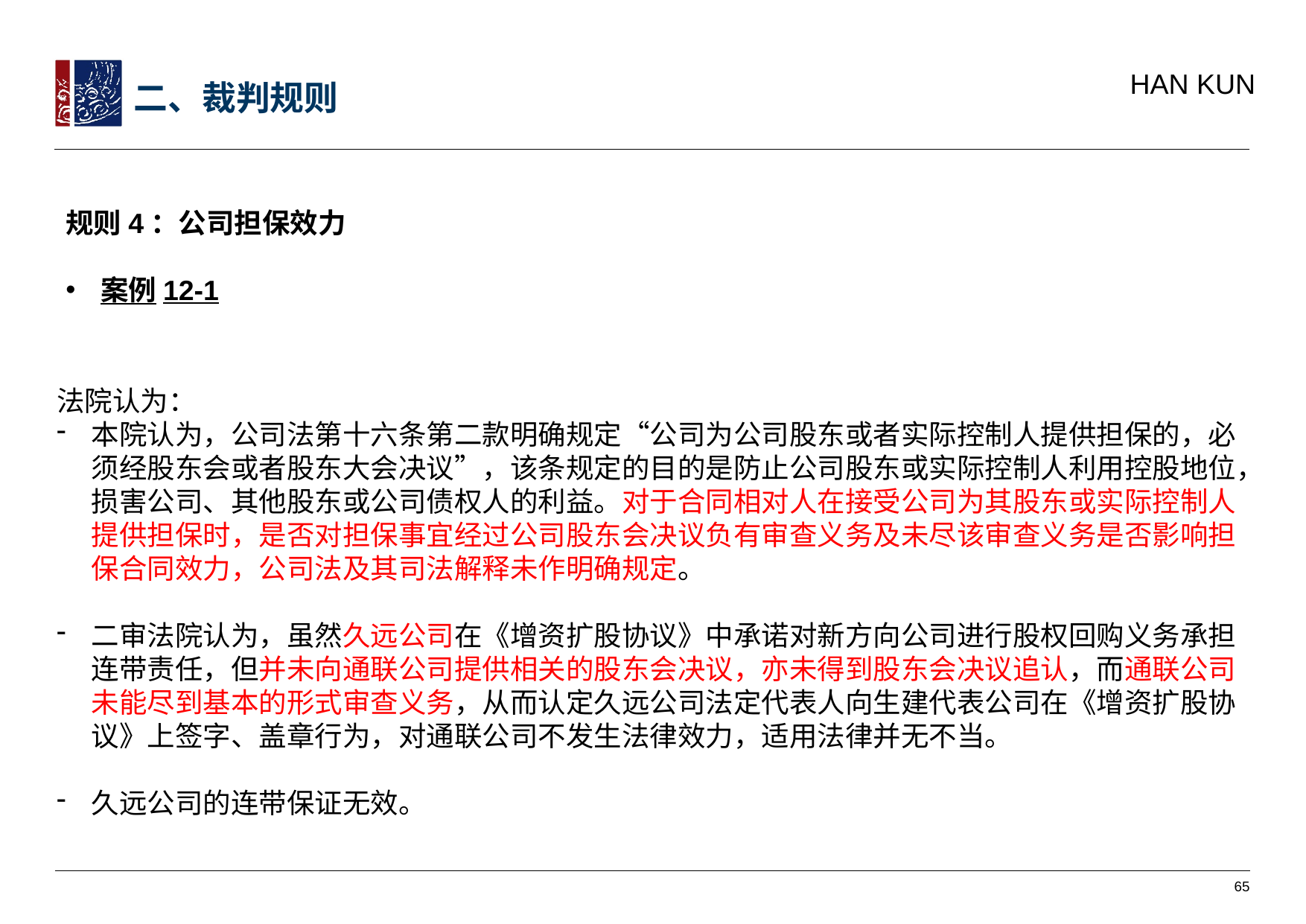

二、裁判规则

规则4：公司担保效力

案例12-1
法院认为：
本院认为，公司法第十六条第二款明确规定“公司为公司股东或者实际控制人提供担保的，必须经股东会或者股东大会决议”，该条规定的目的是防止公司股东或实际控制人利用控股地位，损害公司、其他股东或公司债权人的利益。对于合同相对人在接受公司为其股东或实际控制人提供担保时，是否对担保事宜经过公司股东会决议负有审查义务及未尽该审查义务是否影响担保合同效力，公司法及其司法解释未作明确规定。

二审法院认为，虽然久远公司在《增资扩股协议》中承诺对新方向公司进行股权回购义务承担连带责任，但并未向通联公司提供相关的股东会决议，亦未得到股东会决议追认，而通联公司未能尽到基本的形式审查义务，从而认定久远公司法定代表人向生建代表公司在《增资扩股协议》上签字、盖章行为，对通联公司不发生法律效力，适用法律并无不当。

久远公司的连带保证无效。